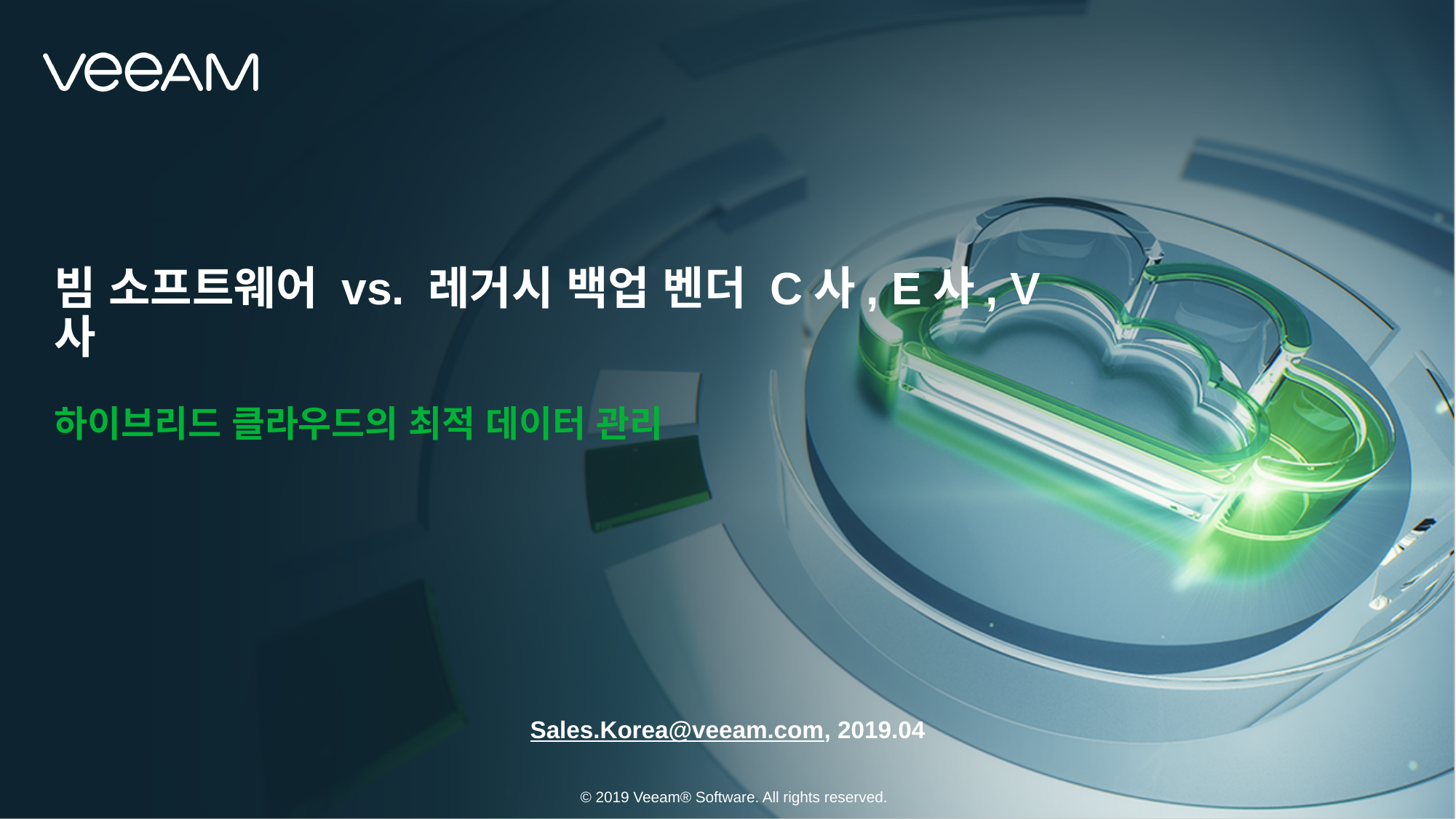

빔 소프트웨어 vs. 레거시 백업 벤더 C사, E사, V사
하이브리드 클라우드의 최적 데이터 관리
Sales.Korea@veeam.com, 2019.04